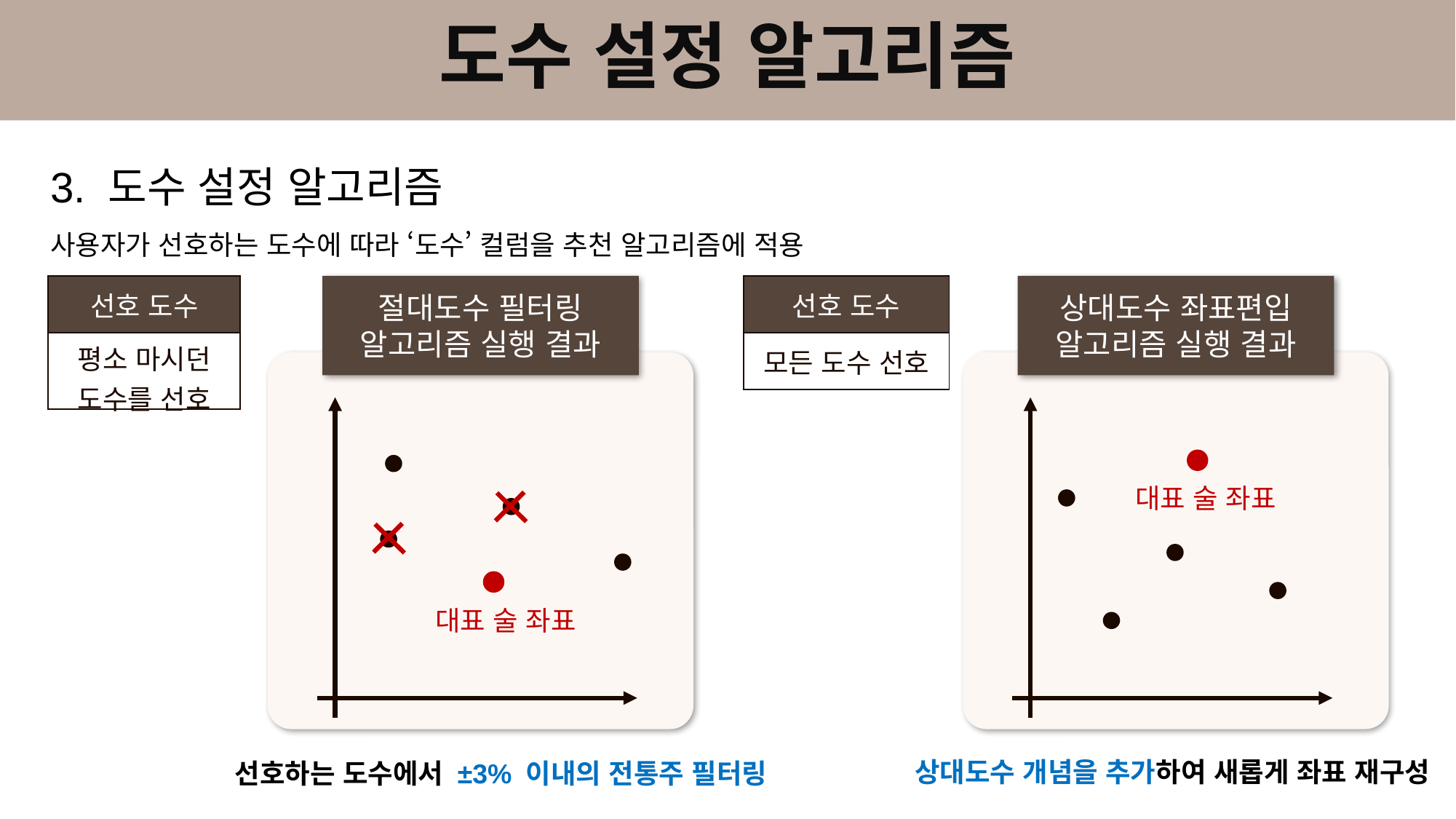

도수 설정 알고리즘
3. 도수 설정 알고리즘
사용자가 선호하는 도수에 따라 ‘도수’ 컬럼을 추천 알고리즘에 적용
| 선호 도수 |
| --- |
| 모든 도수 선호 |
| 선호 도수 |
| --- |
| 평소 마시던 도수를 선호 |
절대도수 필터링
알고리즘 실행 결과
상대도수 좌표편입
알고리즘 실행 결과

대표 술 좌표

대표 술 좌표

상대도수 개념을 추가하여 새롭게 좌표 재구성
선호하는 도수에서 ±3% 이내의 전통주 필터링